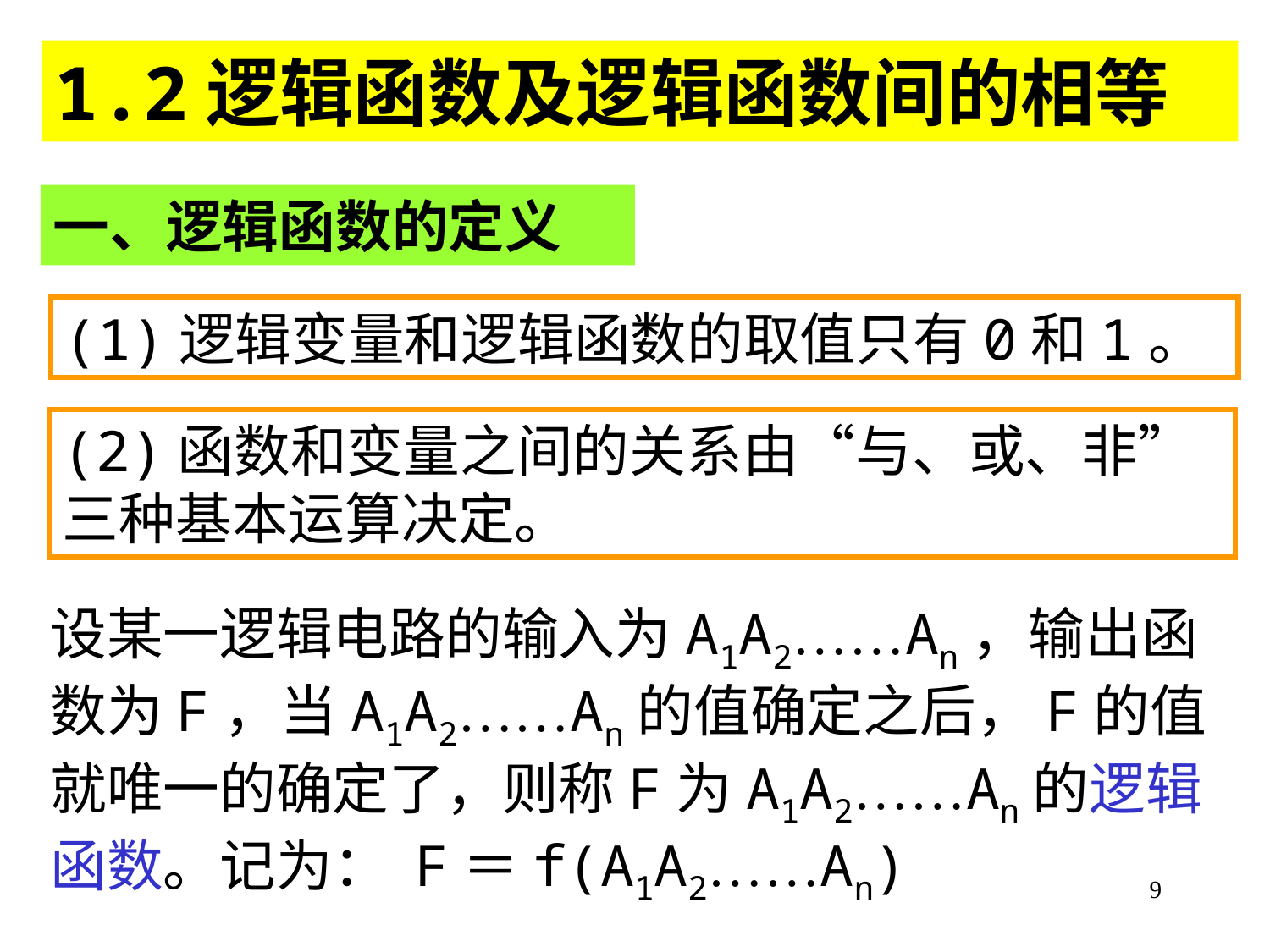

1.2逻辑函数及逻辑函数间的相等
一、逻辑函数的定义
(1)逻辑变量和逻辑函数的取值只有0和1。
(2)函数和变量之间的关系由“与、或、非”三种基本运算决定。
设某一逻辑电路的输入为A1A2……An，输出函数为F，当A1A2……An的值确定之后，F的值就唯一的确定了，则称F为A1A2……An的逻辑函数。记为： F＝f(A1A2……An)
9